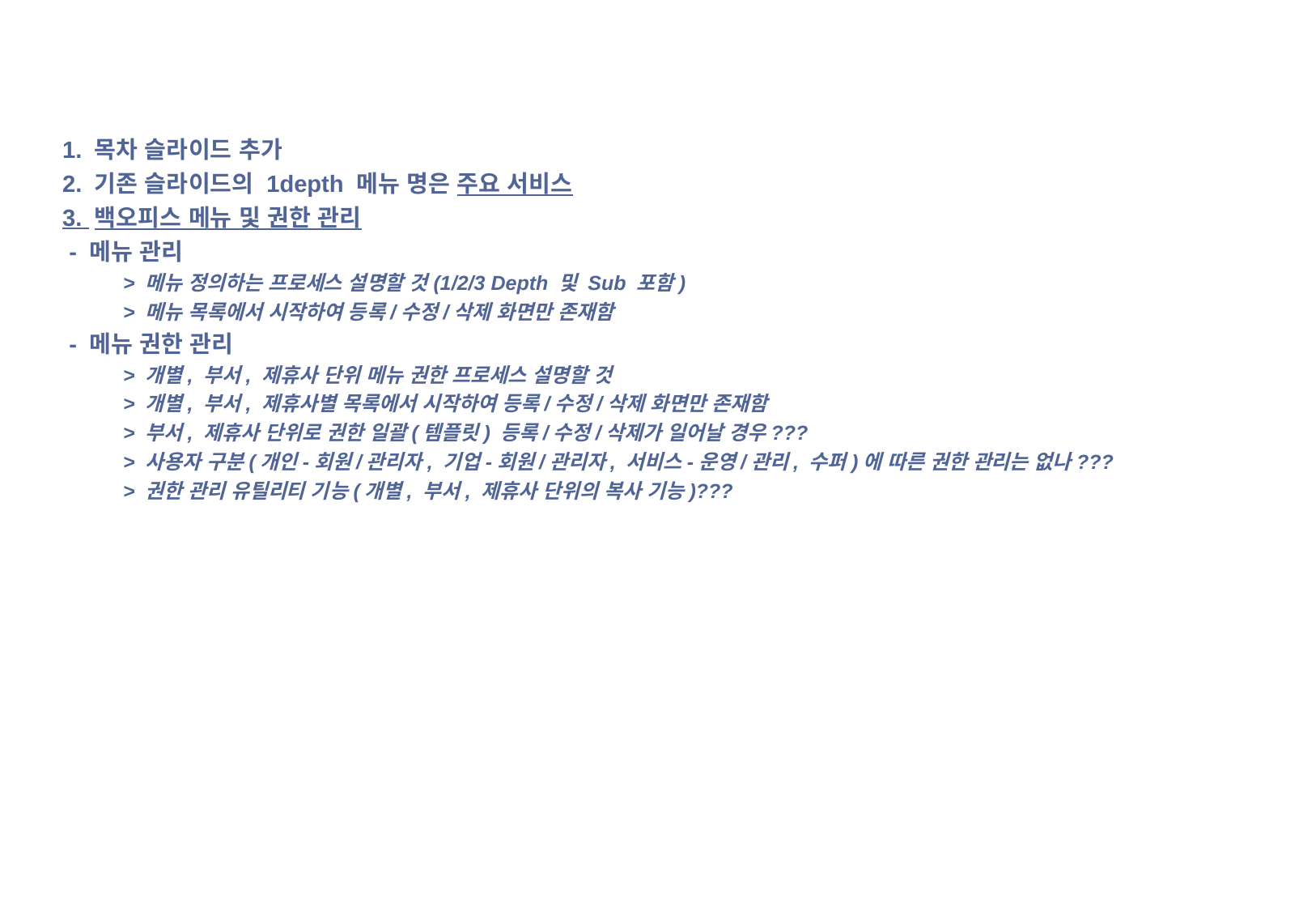

1. 목차 슬라이드 추가
2. 기존 슬라이드의 1depth 메뉴 명은 주요 서비스
3. 백오피스 메뉴 및 권한 관리
 - 메뉴 관리
> 메뉴 정의하는 프로세스 설명할 것(1/2/3 Depth 및 Sub 포함)
> 메뉴 목록에서 시작하여 등록/수정/삭제 화면만 존재함
 - 메뉴 권한 관리
> 개별, 부서, 제휴사 단위 메뉴 권한 프로세스 설명할 것
> 개별, 부서, 제휴사별 목록에서 시작하여 등록/수정/삭제 화면만 존재함
> 부서, 제휴사 단위로 권한 일괄(템플릿) 등록/수정/삭제가 일어날 경우???
> 사용자 구분(개인-회원/관리자, 기업-회원/관리자, 서비스-운영/관리, 수퍼)에 따른 권한 관리는 없나???
> 권한 관리 유틸리티 기능(개별, 부서, 제휴사 단위의 복사 기능)???